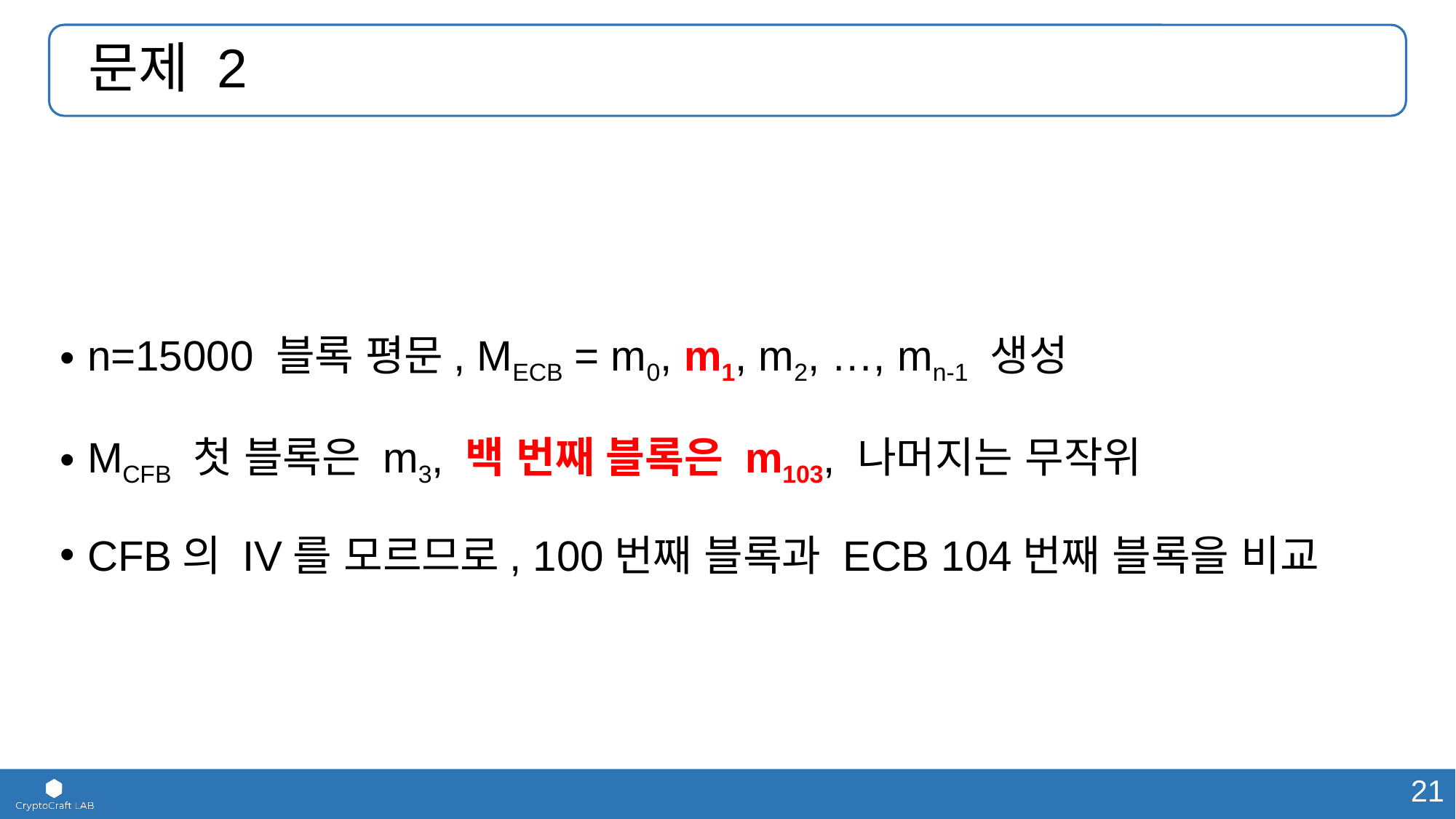

# 문제 2
n=15000 블록 평문, MECB = m0, m1, m2, …, mn-1 생성
MCFB 첫 블록은 m3, 백 번째 블록은 m103, 나머지는 무작위
CFB의 IV를 모르므로, 100번째 블록과 ECB 104번째 블록을 비교